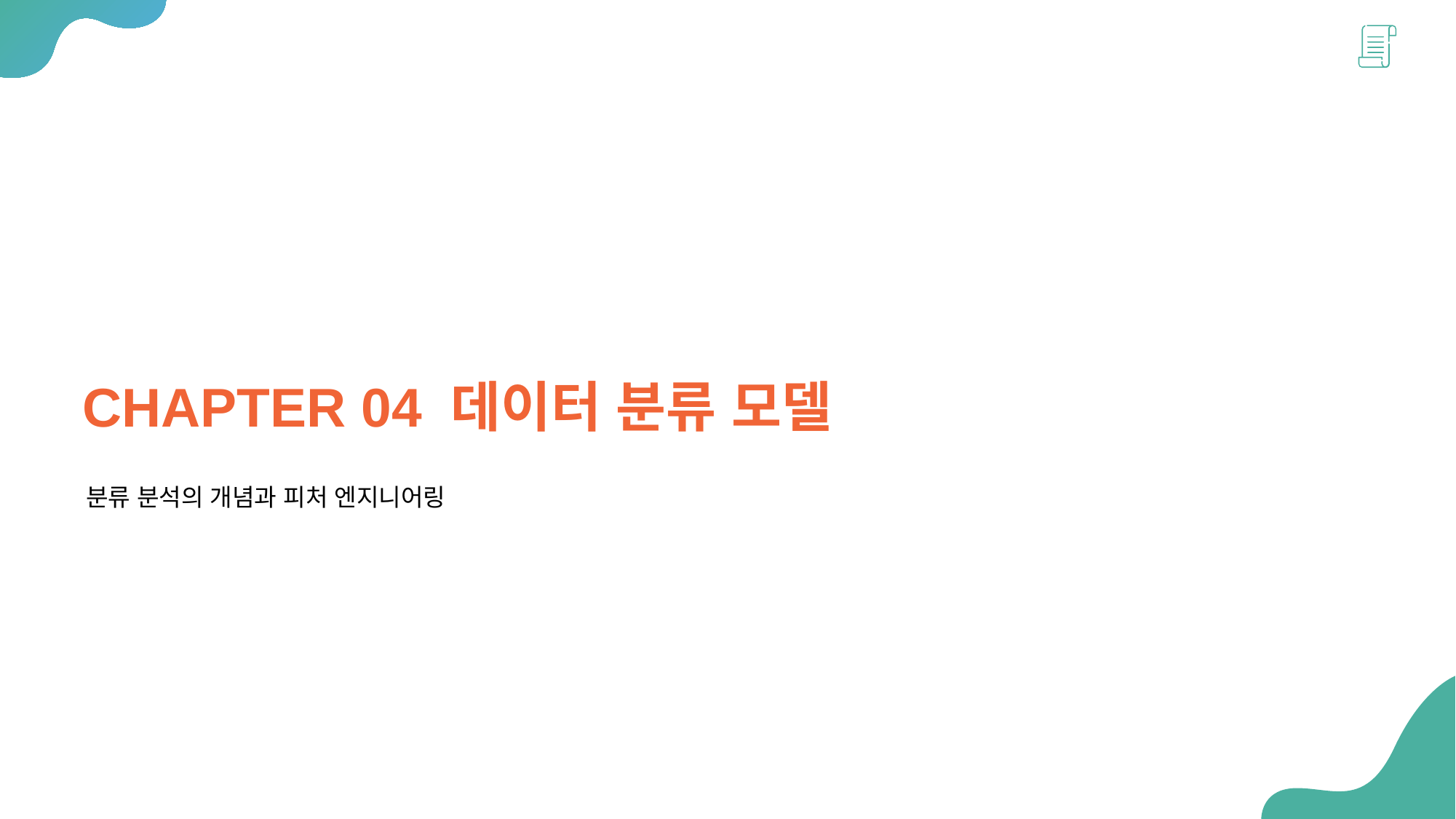

CHAPTER 04 데이터 분류 모델
분류 분석의 개념과 피처 엔지니어링